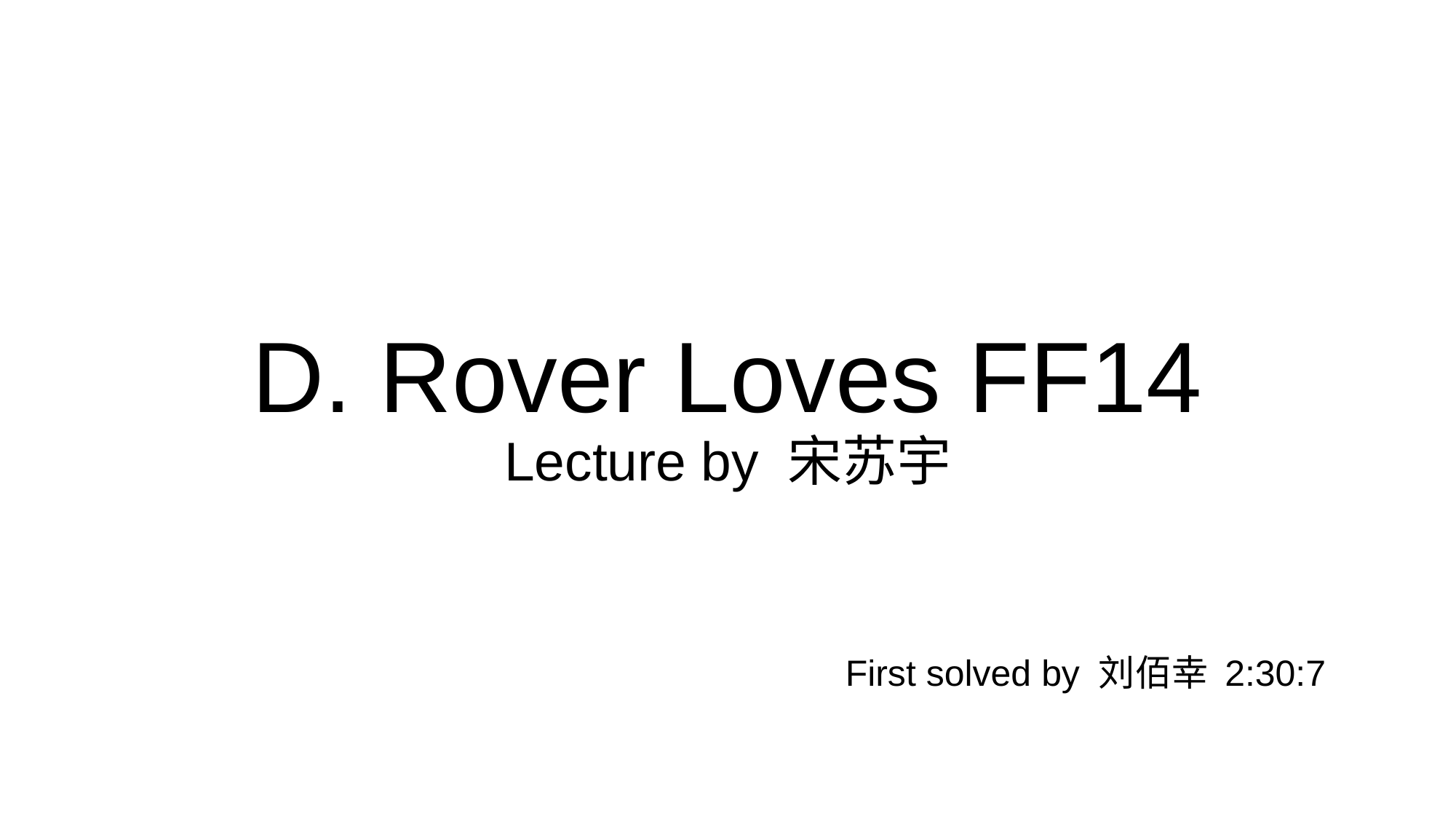

D. Rover Loves FF14
Lecture by 宋苏宇
First solved by 刘佰幸 2:30:7